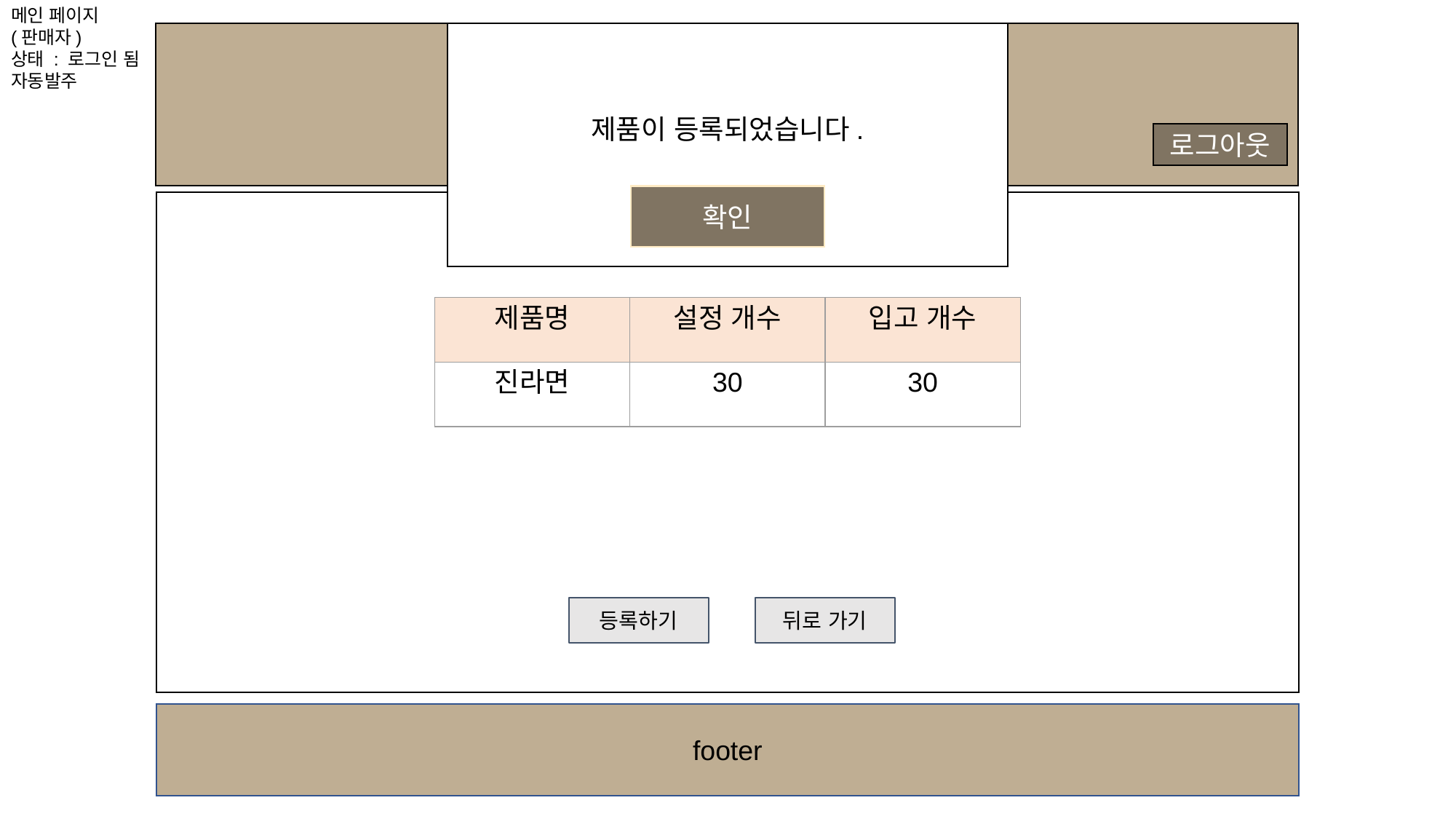

메인 페이지
(판매자)
상태 : 로그인 됨
자동발주
header
로그아웃
제품이 등록되었습니다.

확인

| 제품명 | 설정 개수 | 입고 개수 |
| --- | --- | --- |
| 진라면 | 30 | 30 |
등록하기
뒤로 가기
footer